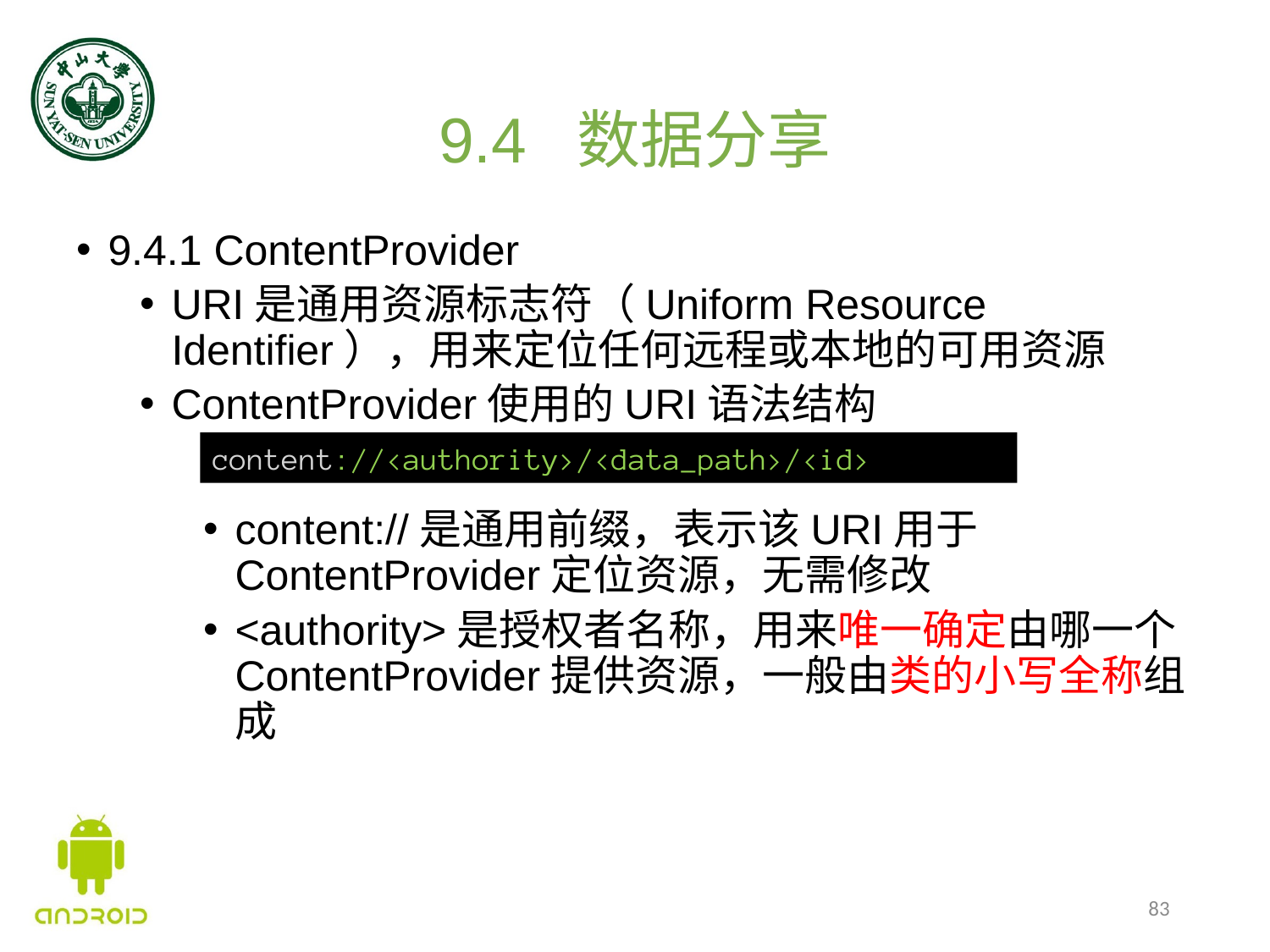

# 9.4  数据分享
9.4.1 ContentProvider
URI是通用资源标志符（Uniform Resource Identifier），用来定位任何远程或本地的可用资源
ContentProvider使用的URI语法结构

content://是通用前缀，表示该URI用于ContentProvider定位资源，无需修改
<authority>是授权者名称，用来唯一确定由哪一个ContentProvider提供资源，一般由类的小写全称组成
content://<authority>/<data_path>/<id>
83